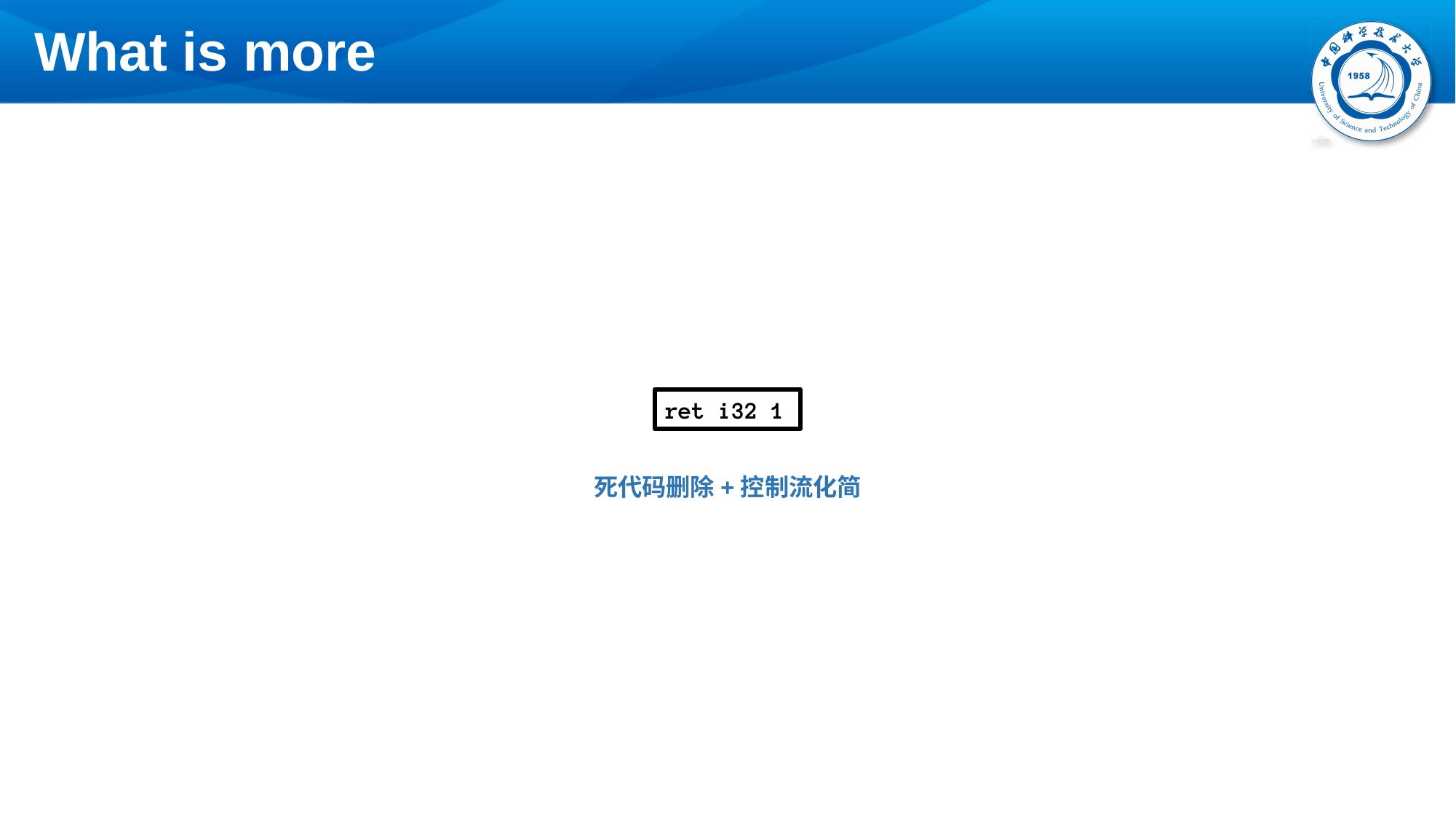

# What is more
ret i32 1
死代码删除+控制流化简